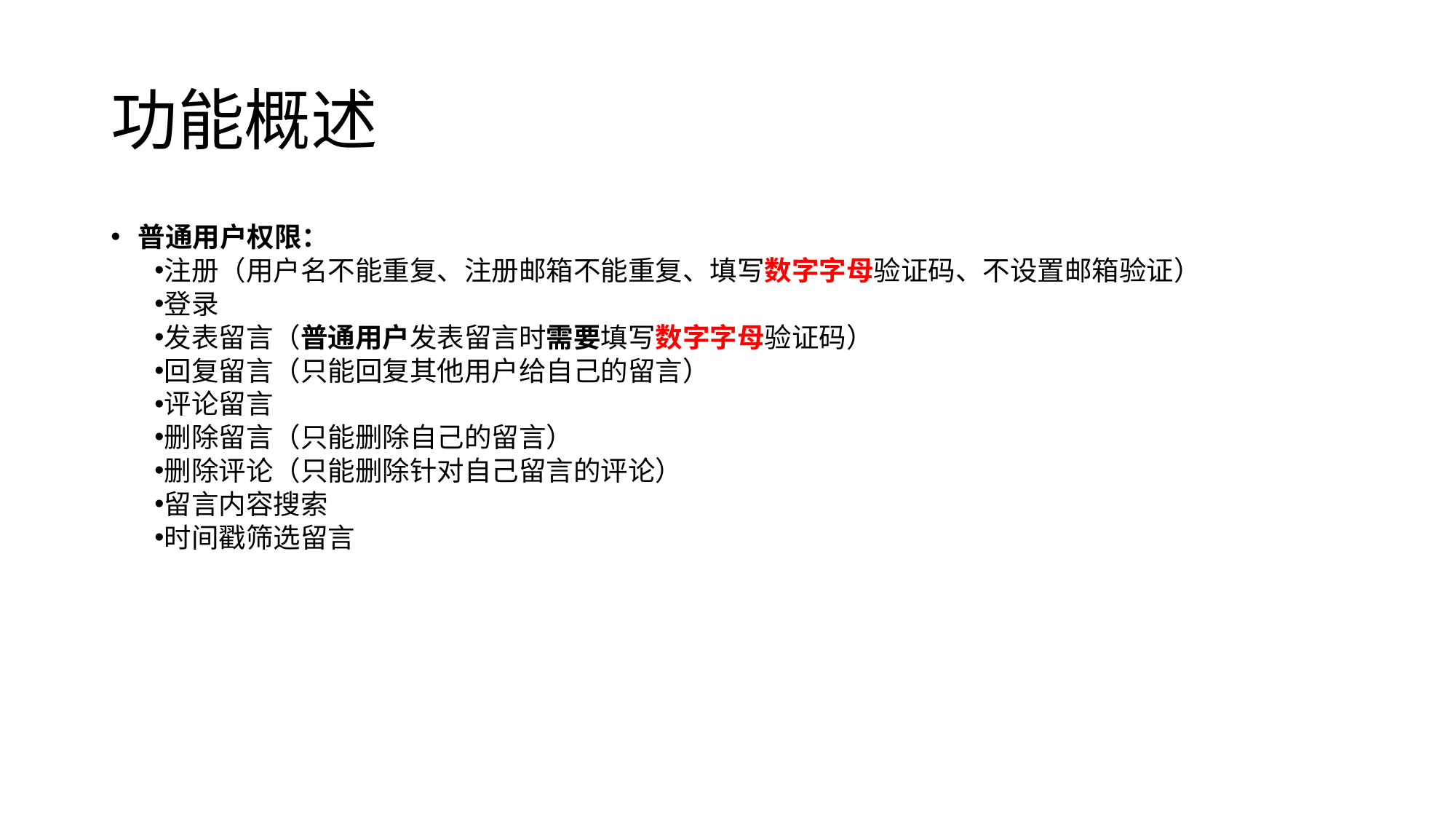

# 功能概述
普通用户权限：
注册（用户名不能重复、注册邮箱不能重复、填写数字字母验证码、不设置邮箱验证）
登录
发表留言（普通用户发表留言时需要填写数字字母验证码）
回复留言（只能回复其他用户给自己的留言）
评论留言
删除留言（只能删除自己的留言）
删除评论（只能删除针对自己留言的评论）
留言内容搜索
时间戳筛选留言